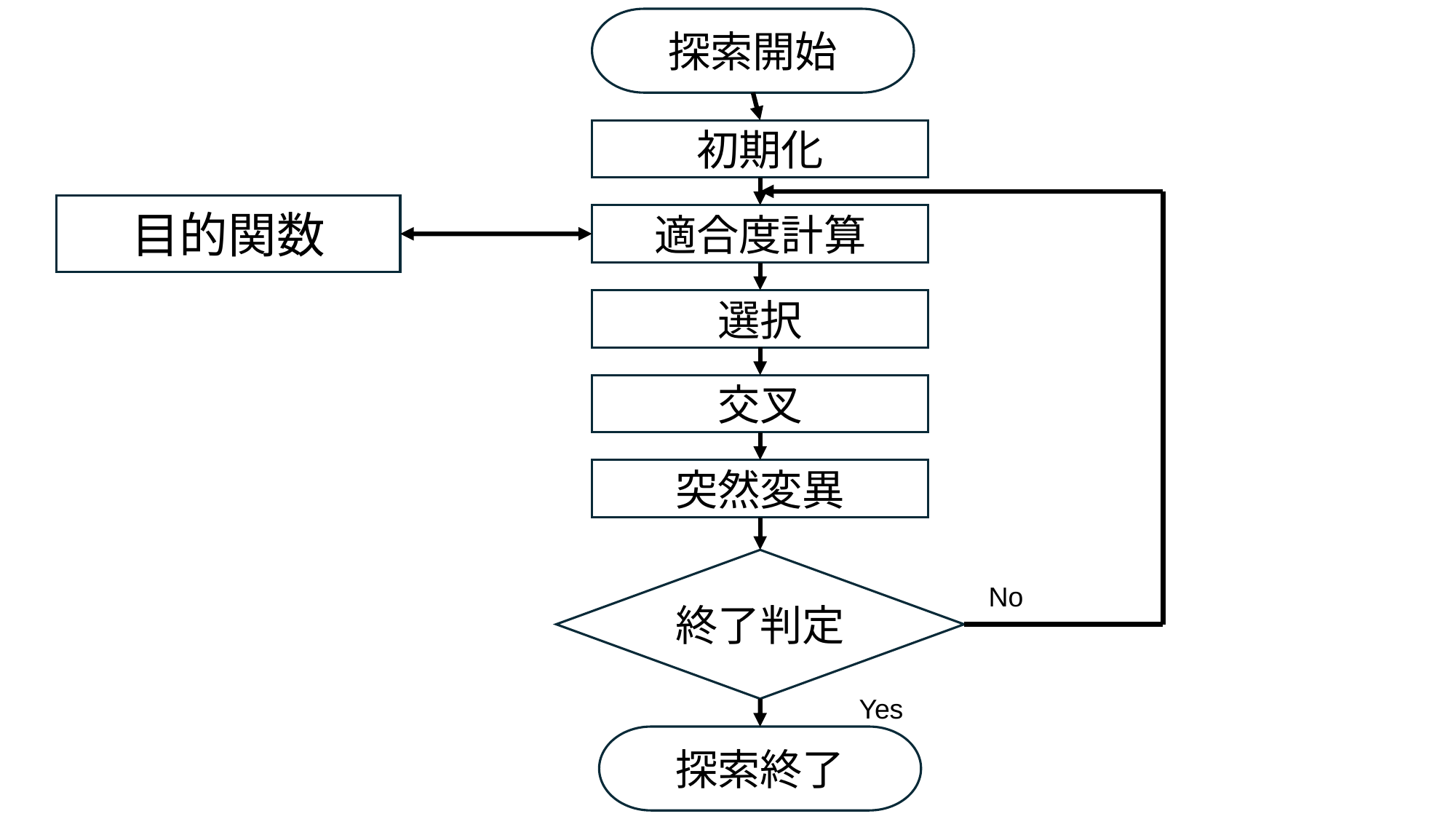

探索開始
初期化
目的関数
適合度計算
選択
交叉
突然変異
終了判定
No
Yes
探索終了